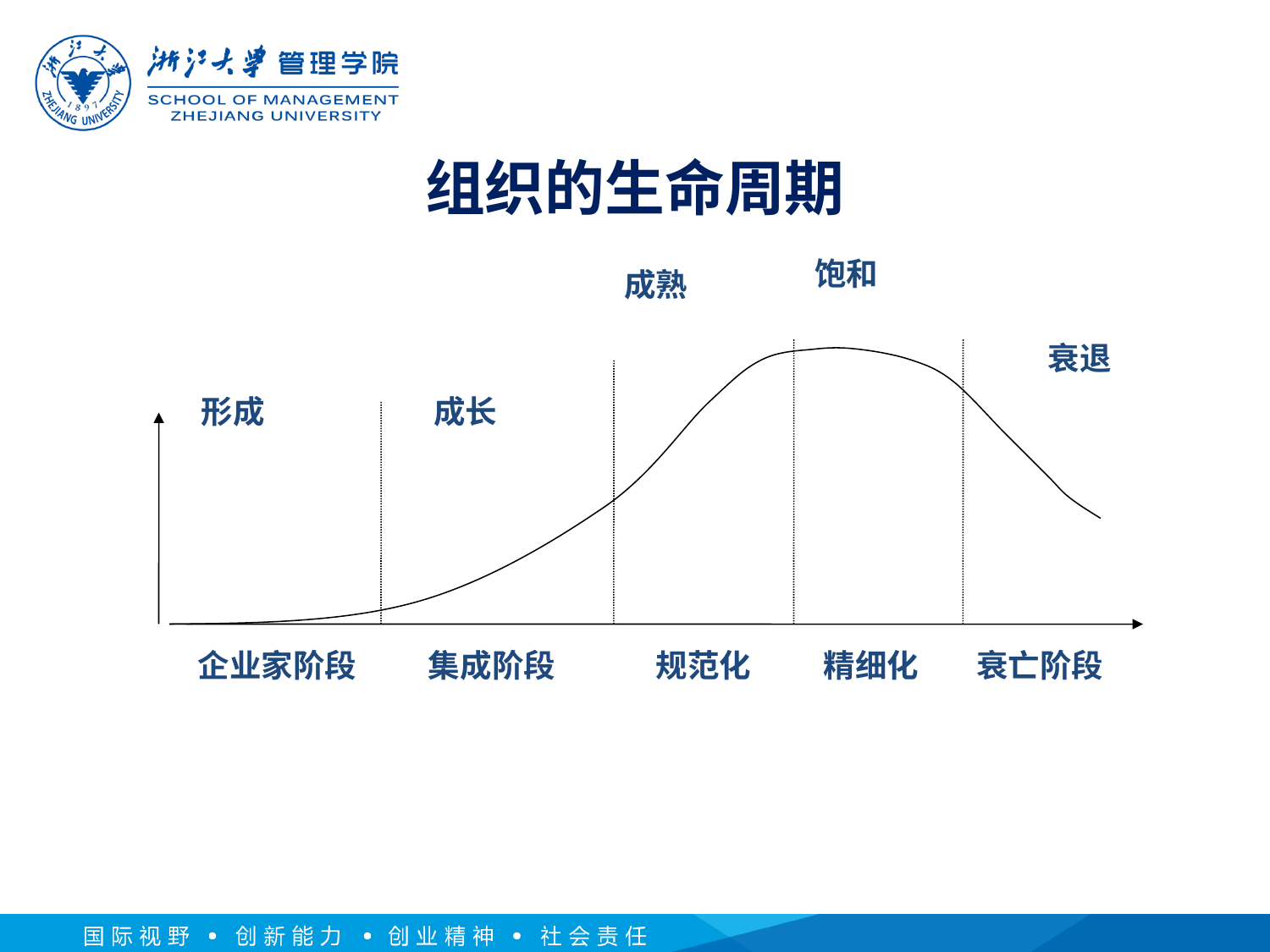

# 组织的生命周期
饱和
成熟

衰退

形成
成长

企业家阶段          集成阶段              规范化          精细化        衰亡阶段